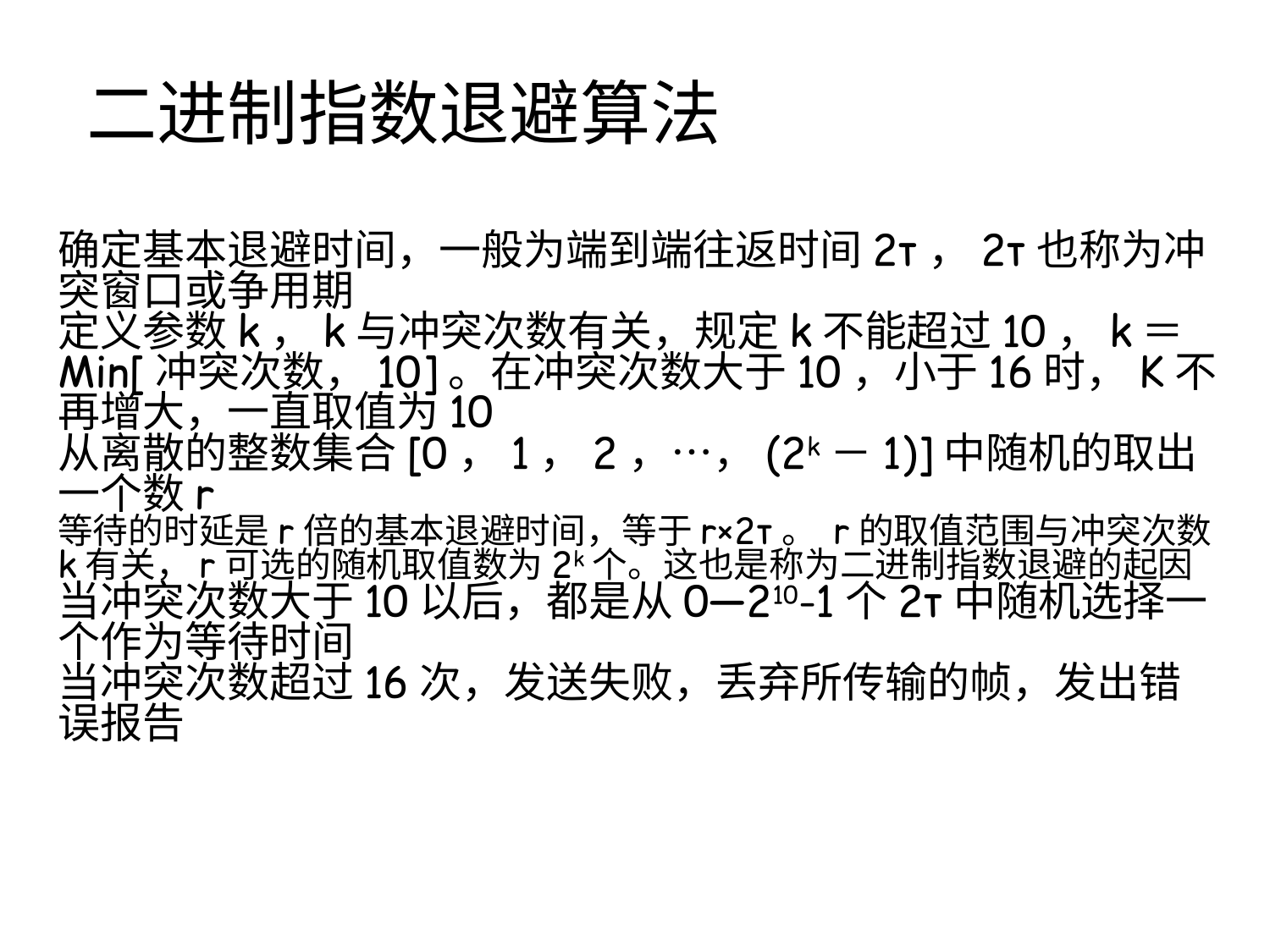

二进制指数退避算法
确定基本退避时间，一般为端到端往返时间2τ，2τ也称为冲突窗口或争用期
定义参数k，k与冲突次数有关，规定k不能超过10，k＝Min[冲突次数，10]。在冲突次数大于10，小于16时，K不再增大，一直取值为10
从离散的整数集合[0，1，2，…，(2k－1)]中随机的取出一个数r
等待的时延是r倍的基本退避时间，等于r×2τ。 r的取值范围与冲突次数k有关，r可选的随机取值数为2k个。这也是称为二进制指数退避的起因
当冲突次数大于10以后，都是从0—210-1个2τ中随机选择一个作为等待时间
当冲突次数超过16次，发送失败，丢弃所传输的帧，发出错误报告